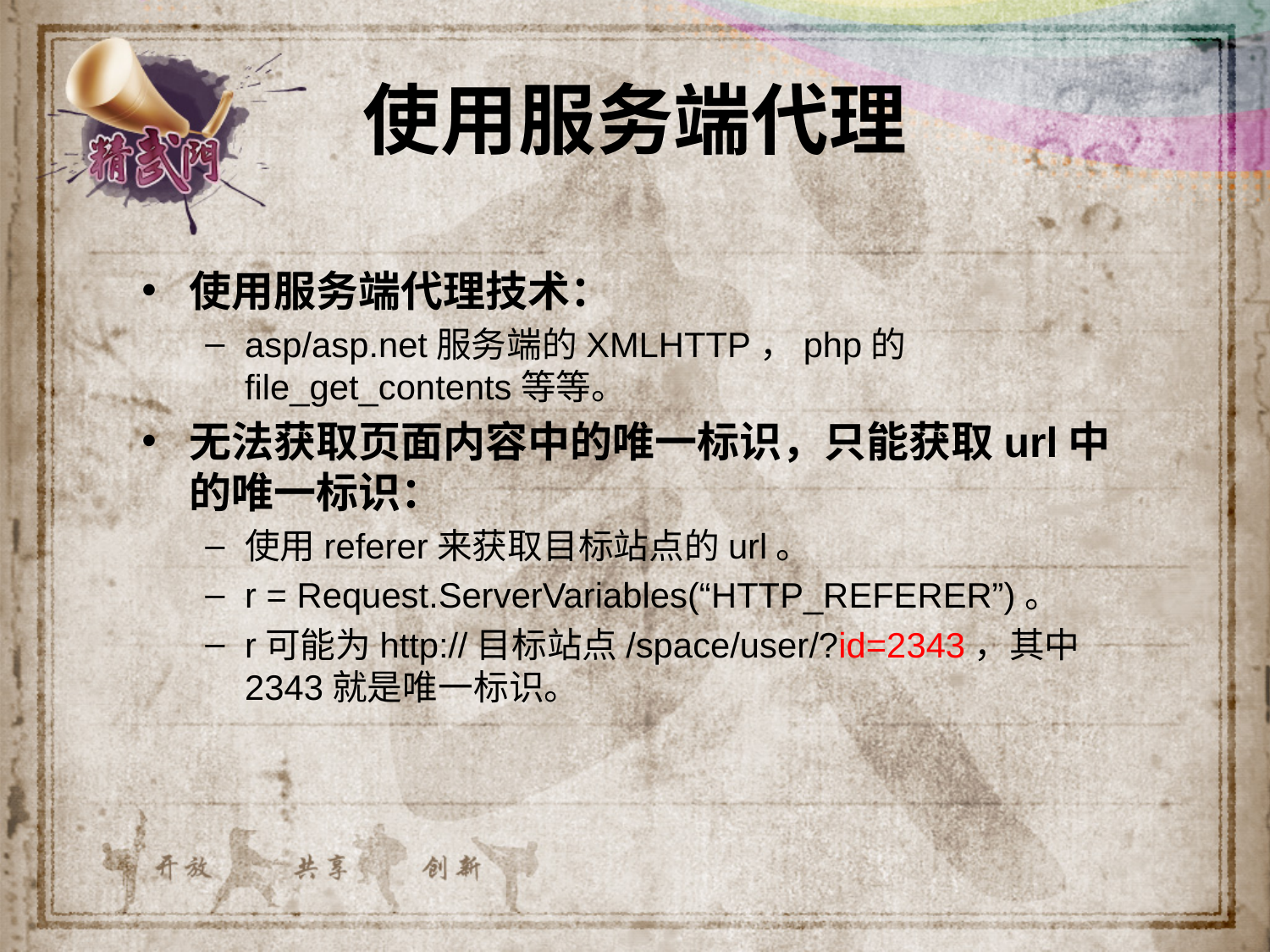

# 使用服务端代理
使用服务端代理技术：
asp/asp.net服务端的XMLHTTP，php的file_get_contents等等。
无法获取页面内容中的唯一标识，只能获取url中的唯一标识：
使用referer来获取目标站点的url。
r = Request.ServerVariables(“HTTP_REFERER”)。
r可能为http://目标站点/space/user/?id=2343，其中2343就是唯一标识。